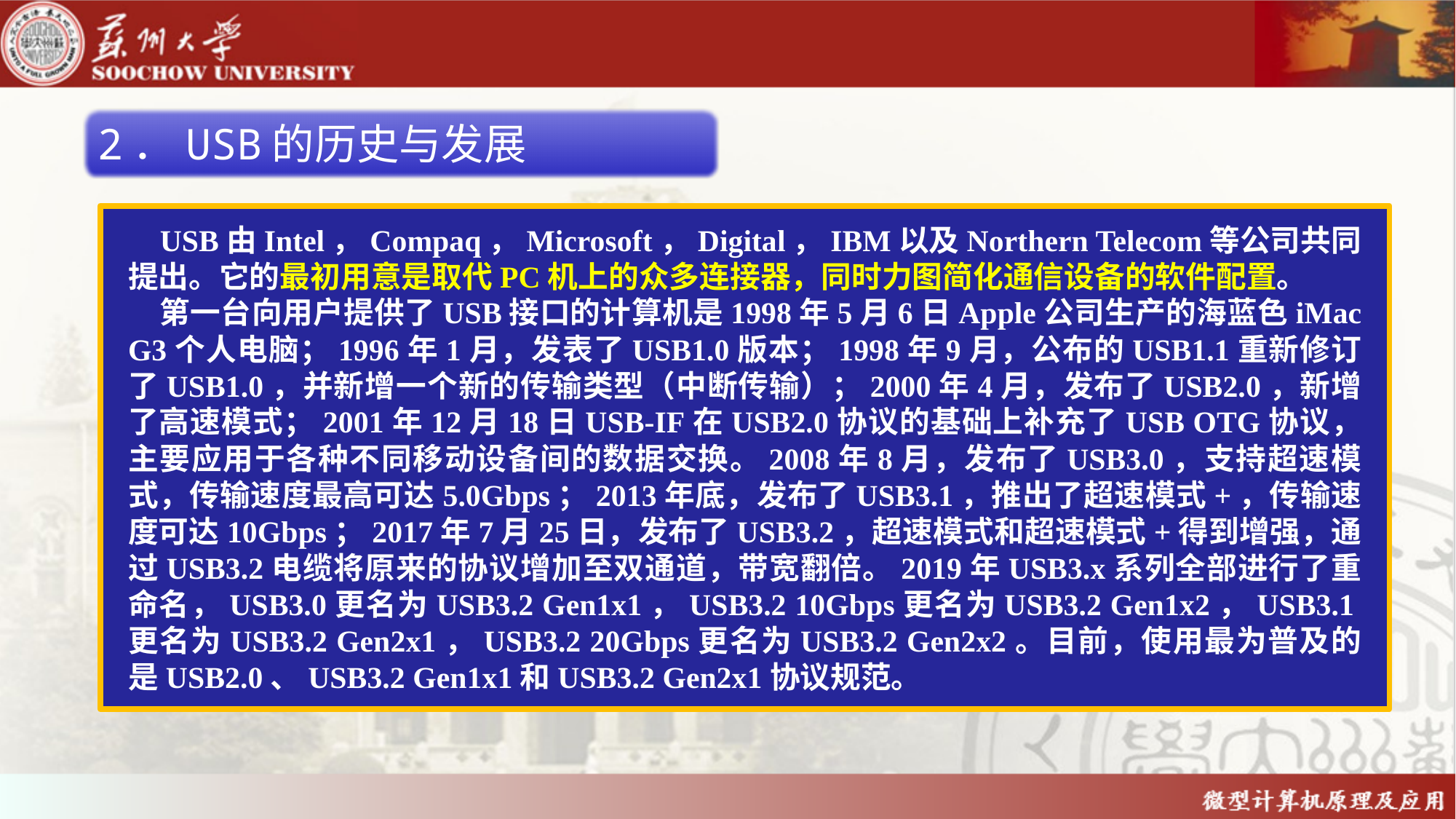

2．USB的历史与发展
USB由Intel，Compaq，Microsoft，Digital，IBM以及Northern Telecom等公司共同提出。它的最初用意是取代PC机上的众多连接器，同时力图简化通信设备的软件配置。
第一台向用户提供了USB接口的计算机是1998年5月6日Apple公司生产的海蓝色iMac G3个人电脑；1996年1月，发表了USB1.0版本；1998年9月，公布的USB1.1重新修订了USB1.0，并新增一个新的传输类型（中断传输）；2000年4月，发布了USB2.0，新增了高速模式；2001年12月18日USB-IF在USB2.0协议的基础上补充了USB OTG协议，主要应用于各种不同移动设备间的数据交换。2008年8月，发布了USB3.0，支持超速模式，传输速度最高可达5.0Gbps；2013年底，发布了USB3.1，推出了超速模式+，传输速度可达10Gbps；2017年7月25日，发布了USB3.2，超速模式和超速模式+得到增强，通过USB3.2电缆将原来的协议增加至双通道，带宽翻倍。2019年USB3.x系列全部进行了重命名，USB3.0更名为USB3.2 Gen1x1，USB3.2 10Gbps更名为USB3.2 Gen1x2，USB3.1更名为USB3.2 Gen2x1，USB3.2 20Gbps更名为USB3.2 Gen2x2。目前，使用最为普及的是USB2.0、USB3.2 Gen1x1和USB3.2 Gen2x1协议规范。